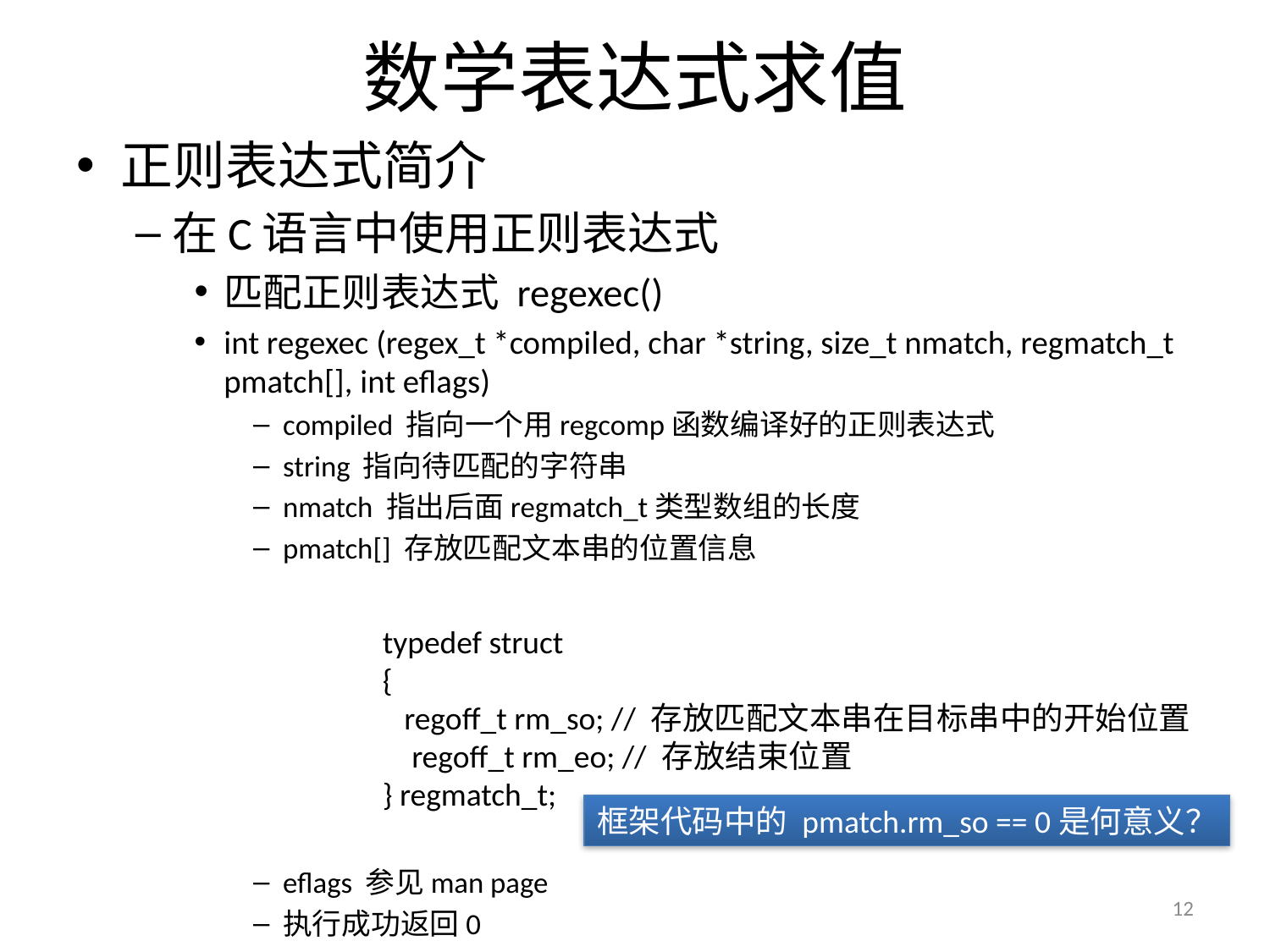

# 数学表达式求值
正则表达式简介
在C语言中使用正则表达式
匹配正则表达式 regexec()
int regexec (regex_t *compiled, char *string, size_t nmatch, regmatch_t pmatch[], int eflags)
compiled 指向一个用regcomp函数编译好的正则表达式
string 指向待匹配的字符串
nmatch 指出后面regmatch_t类型数组的长度
pmatch[] 存放匹配文本串的位置信息

eflags 参见man page
执行成功返回0

typedef struct
{
   regoff_t rm_so; // 存放匹配文本串在目标串中的开始位置
   regoff_t rm_eo; // 存放结束位置
} regmatch_t;
框架代码中的 pmatch.rm_so == 0是何意义？
12